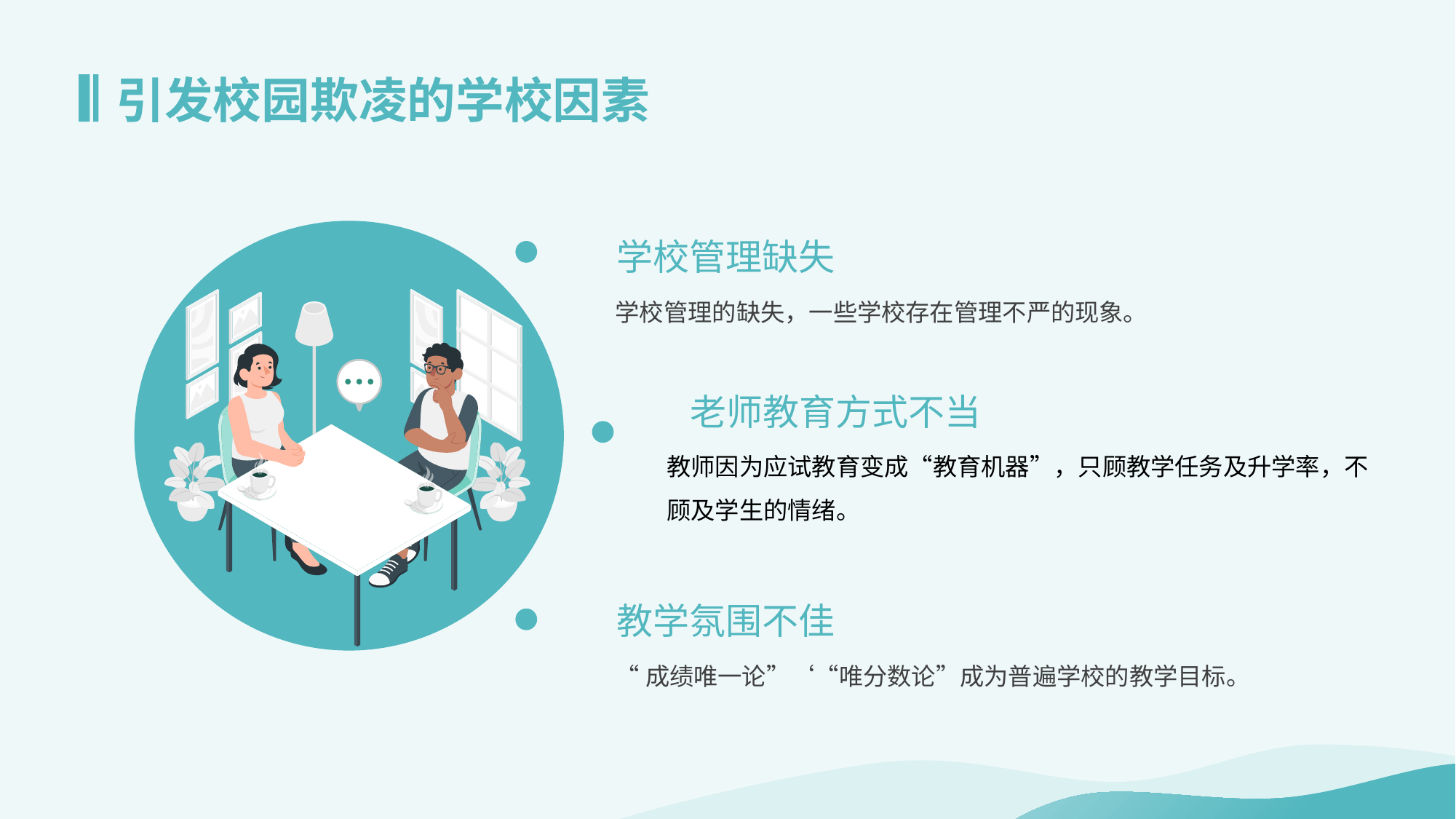

# 引发校园欺凌的学校因素

学校管理缺失

学校管理的缺失，一些学校存在管理不严的现象。

老师教育方式不当

教师因为应试教育变成“教育机器”，只顾教学任务及升学率，不顾及学生的情绪。
教学氛围不佳

“成绩唯一论”‘“唯分数论”成为普遍学校的教学目标。